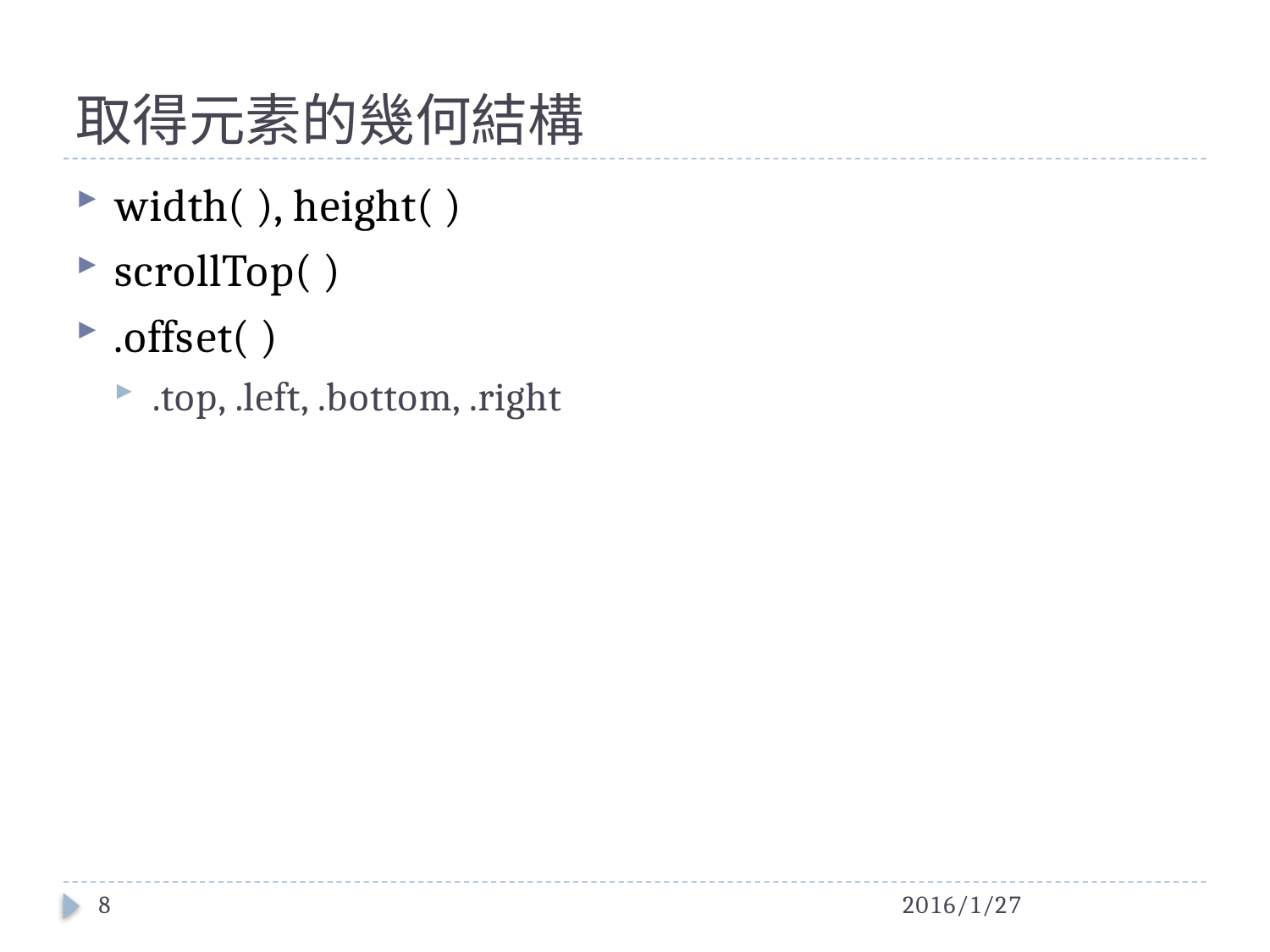

# 取得元素的幾何結構
width( ), height( )
scrollTop( )
.offset( )
.top, .left, .bottom, .right
8
2016/1/27